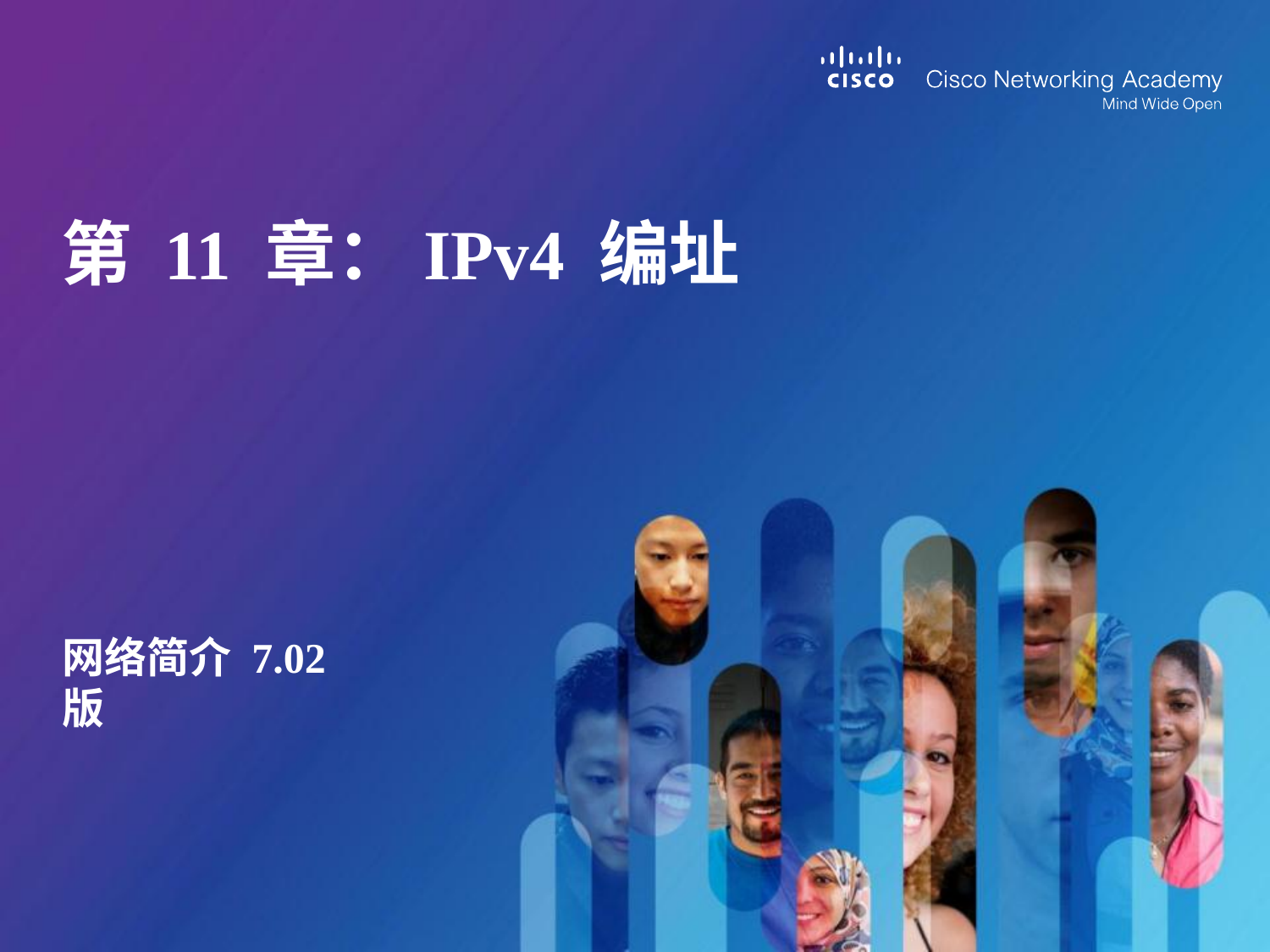

# 第 11 章：IPv4 编址
网络简介 7.02 版